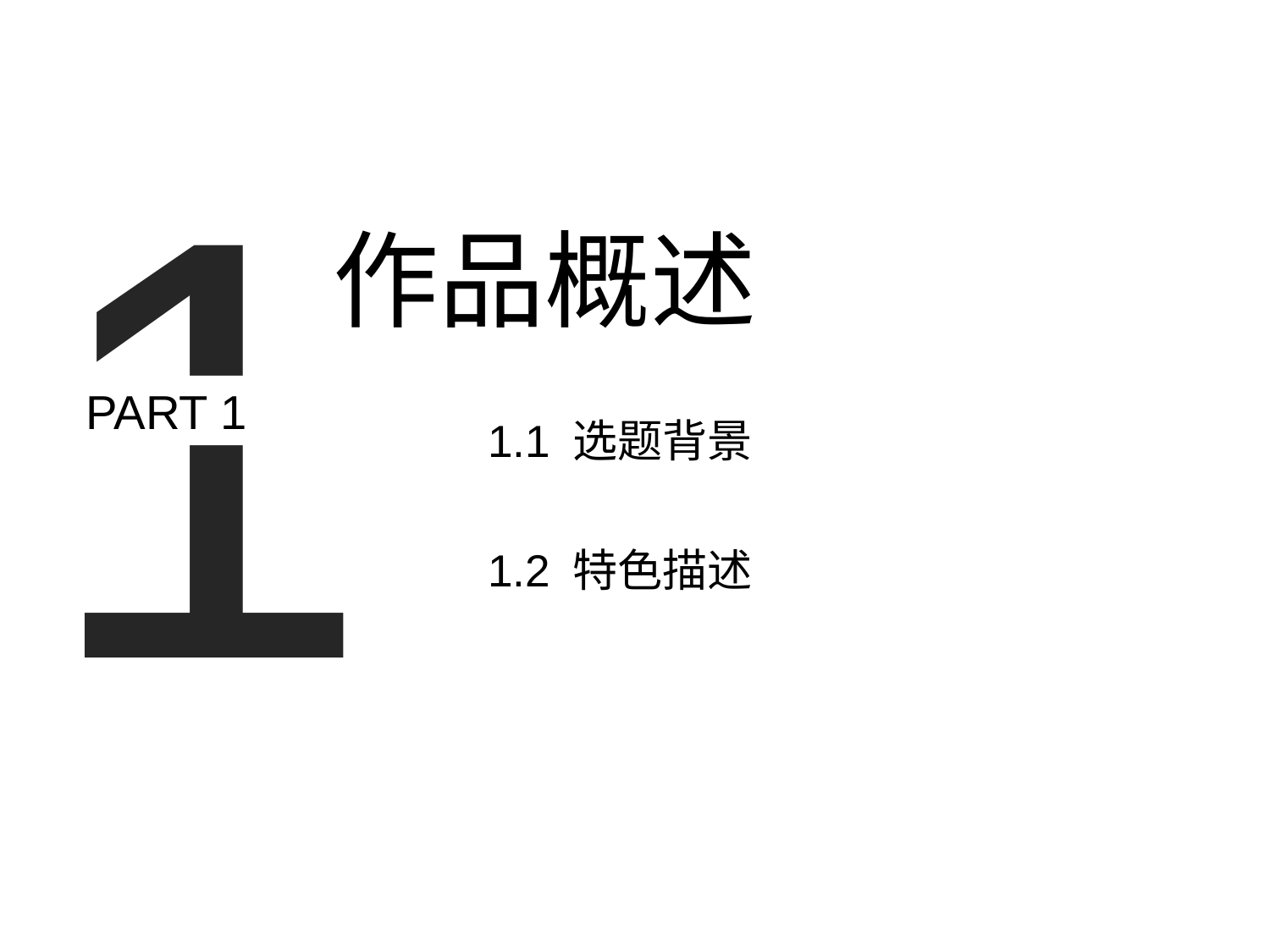

1
PART 1
作品概述
1.1 选题背景

1.2 特色描述